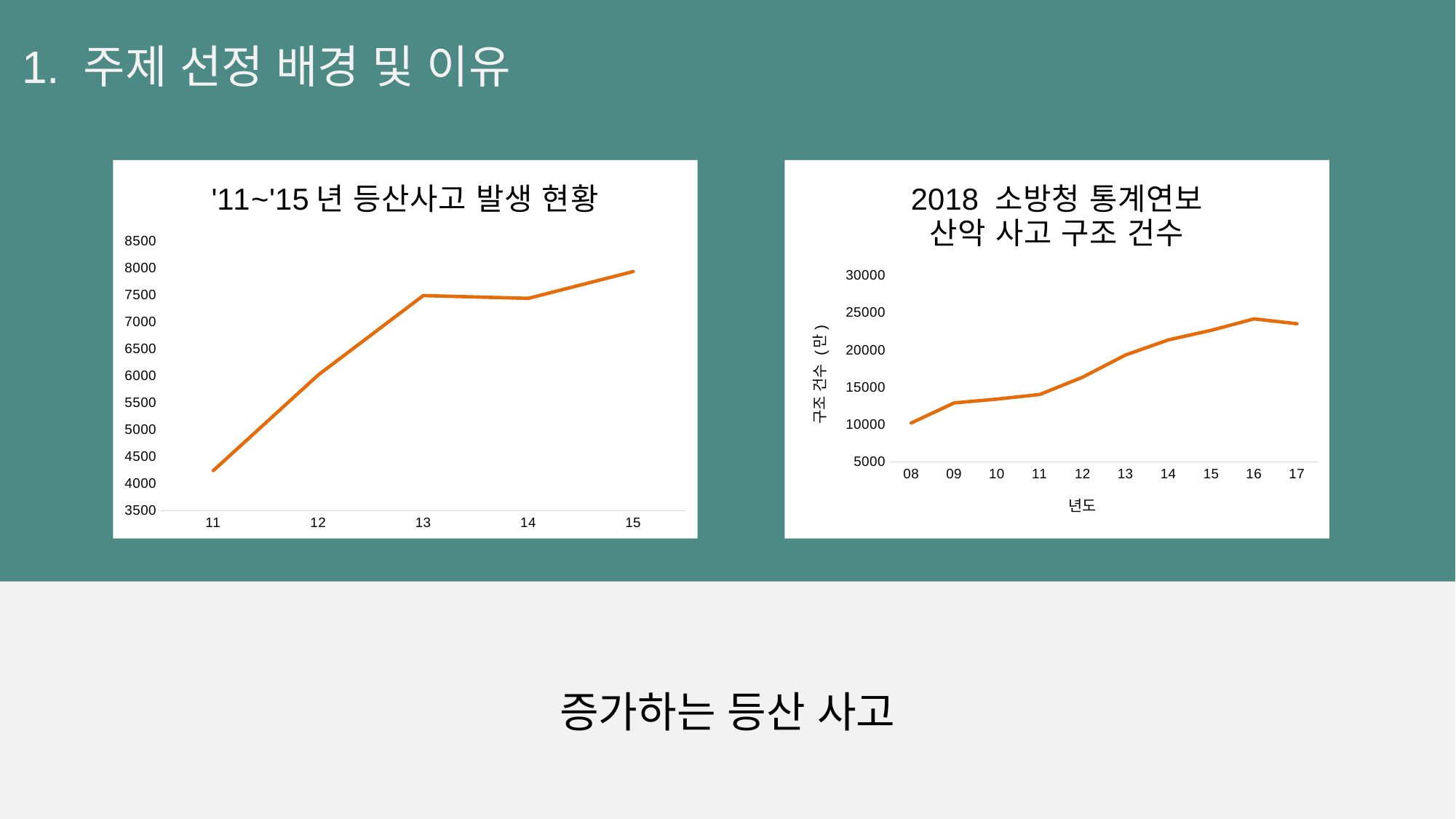

1. 주제 선정 배경 및 이유

### Chart: '11~'15년 등산사고 발생 현황

| Category | 발생횟수 |
|---|---|
| 11 | 4243.0 |
| 12 | 6020.0 |
| 13 | 7494.0 |
| 14 | 7442.0 |
| 15 | 7940.0 |

### Chart: 2018 소방청 통계연보
산악 사고 구조 건수

| Category | 구조 건수 |
|---|---|
| 08 | 10203.0 |
| 09 | 12894.0 |
| 10 | 13411.0 |
| 11 | 14028.0 |
| 12 | 16349.0 |
| 13 | 19322.0 |
| 14 | 21362.0 |
| 15 | 22649.0 |
| 16 | 24183.0 |
| 17 | 23531.0 |
증가하는 등산 사고